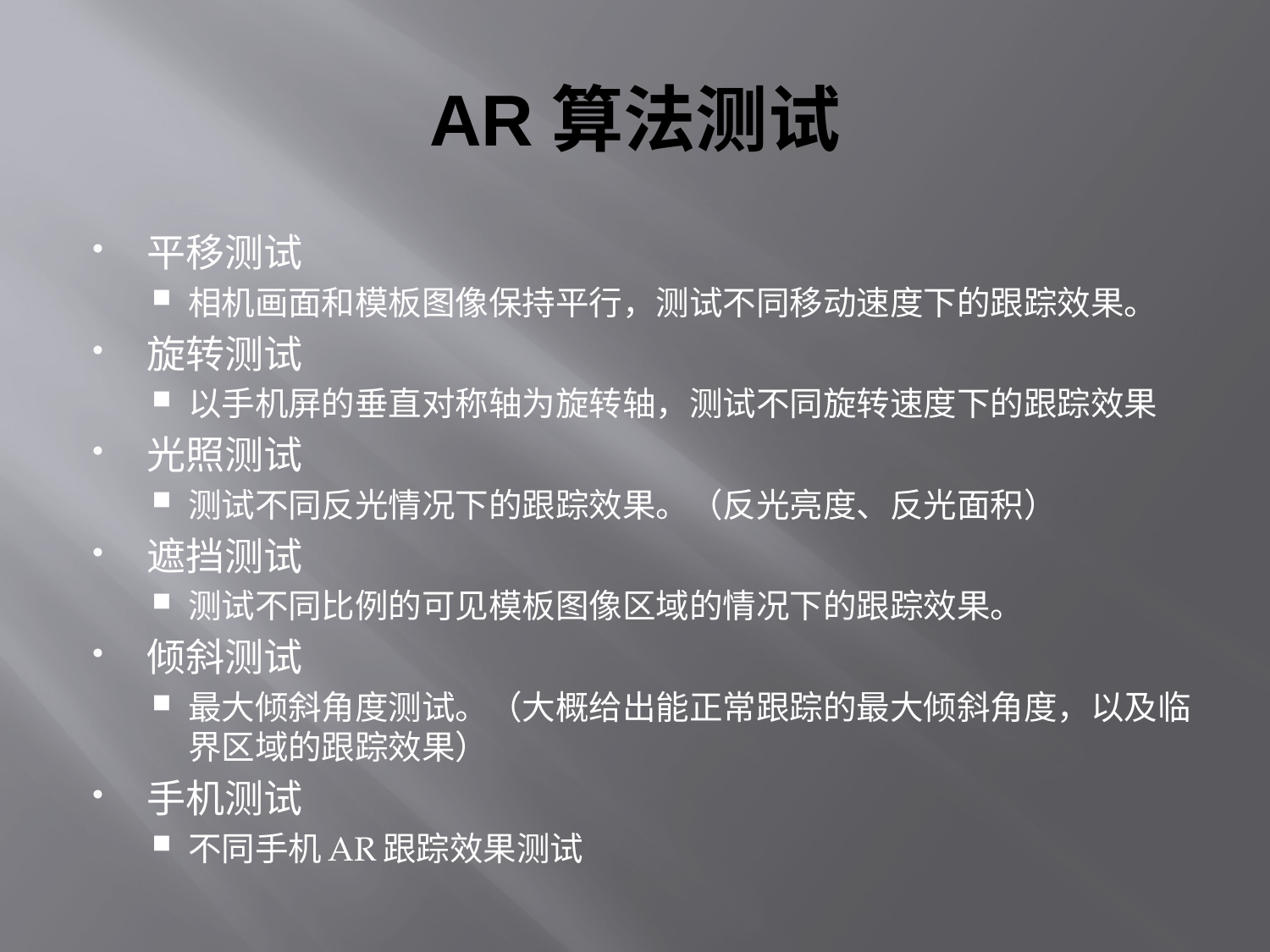

# AR算法测试
平移测试
相机画面和模板图像保持平行，测试不同移动速度下的跟踪效果。
旋转测试
以手机屏的垂直对称轴为旋转轴，测试不同旋转速度下的跟踪效果
光照测试
测试不同反光情况下的跟踪效果。（反光亮度、反光面积）
遮挡测试
测试不同比例的可见模板图像区域的情况下的跟踪效果。
倾斜测试
最大倾斜角度测试。（大概给出能正常跟踪的最大倾斜角度，以及临界区域的跟踪效果）
手机测试
不同手机AR跟踪效果测试